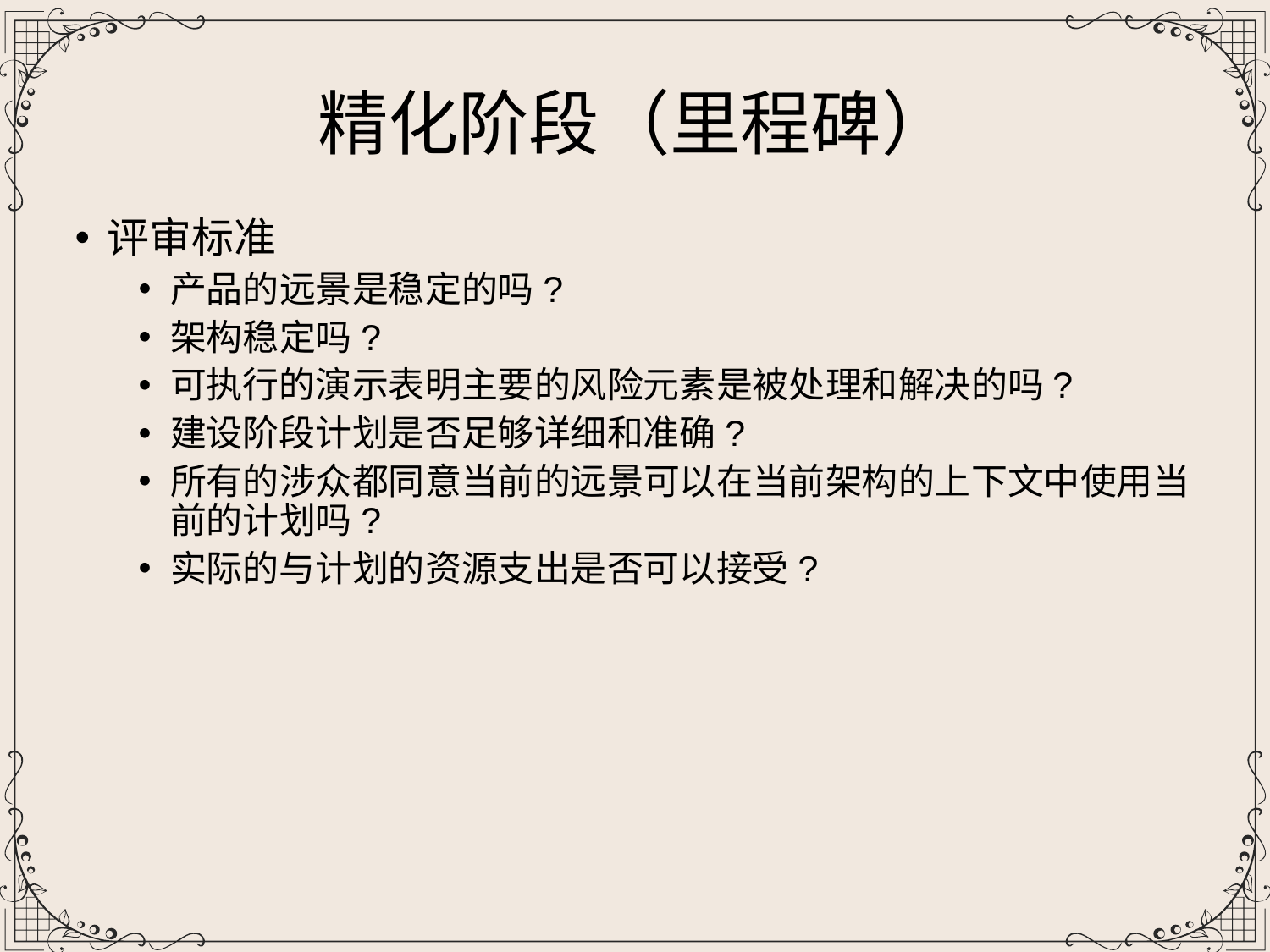

精化阶段（里程碑）
评审标准
产品的远景是稳定的吗?
架构稳定吗?
可执行的演示表明主要的风险元素是被处理和解决的吗?
建设阶段计划是否足够详细和准确?
所有的涉众都同意当前的远景可以在当前架构的上下文中使用当前的计划吗?
实际的与计划的资源支出是否可以接受?